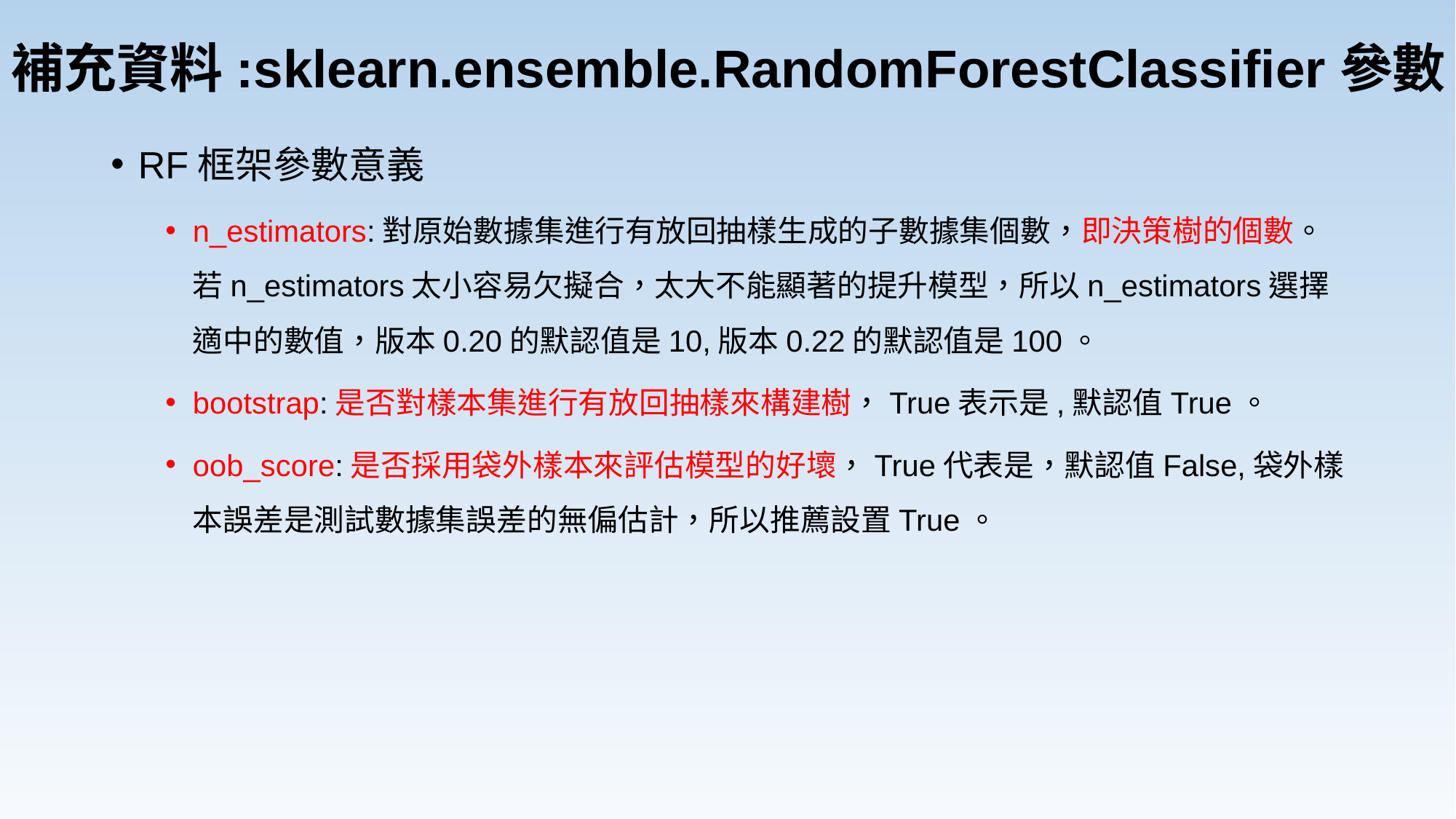

# 補充資料:sklearn.ensemble.RandomForestClassifier參數
RF框架參數意義
n_estimators:對原始數據集進行有放回抽樣生成的子數據集個數，即決策樹的個數。若n_estimators太小容易欠擬合，太大不能顯著的提升模型，所以n_estimators選擇適中的數值，版本0.20的默認值是10,版本0.22的默認值是100。
bootstrap:是否對樣本集進行有放回抽樣來構建樹，True表示是,默認值True。
oob_score:是否採用袋外樣本來評估模型的好壞，True代表是，默認值False,袋外樣本誤差是測試數據集誤差的無偏估計，所以推薦設置True。